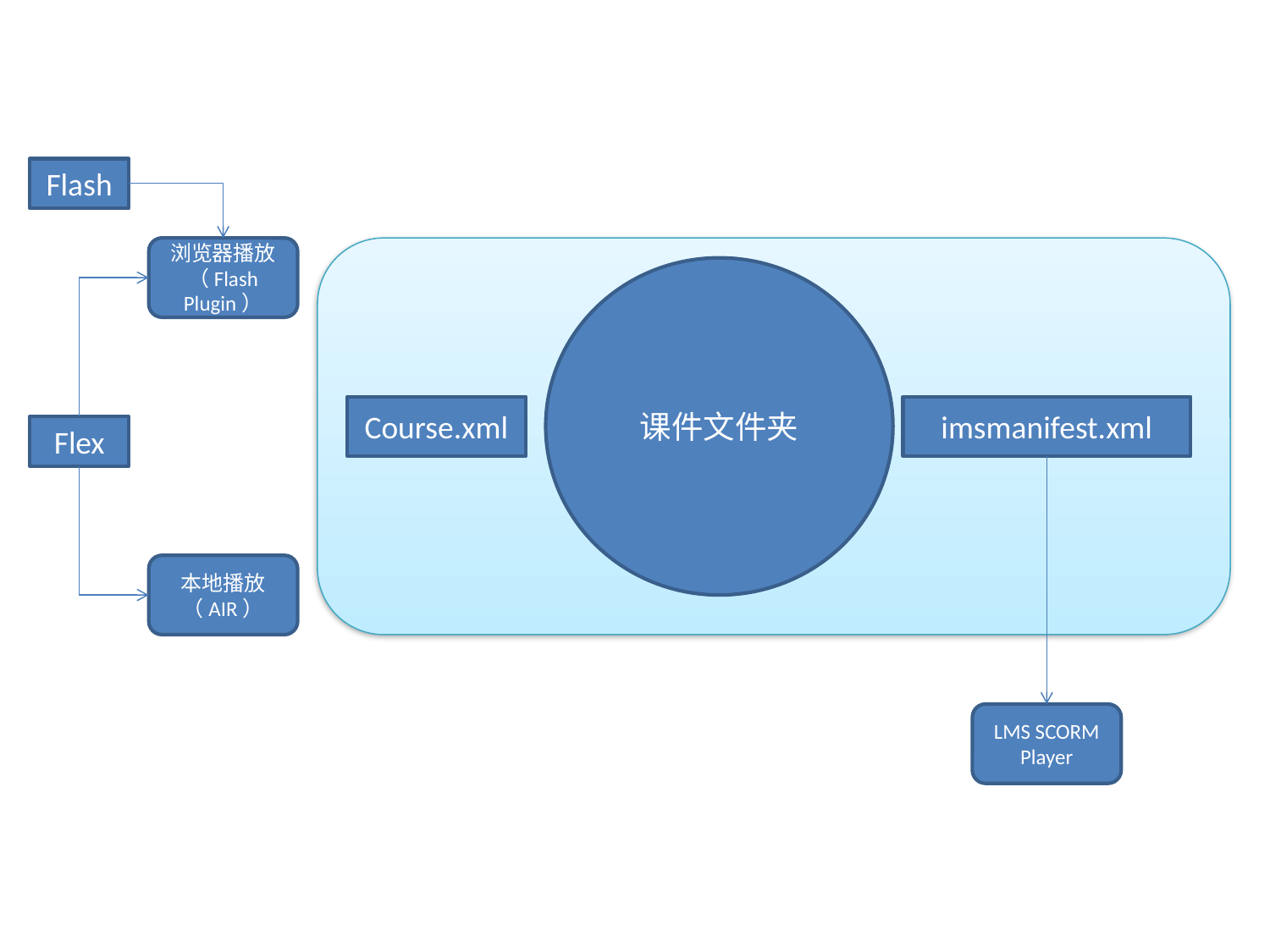

Flash
浏览器播放
（Flash Plugin）

课件文件夹
Course.xml
imsmanifest.xml
Flex
本地播放
（AIR）
LMS SCORM
Player